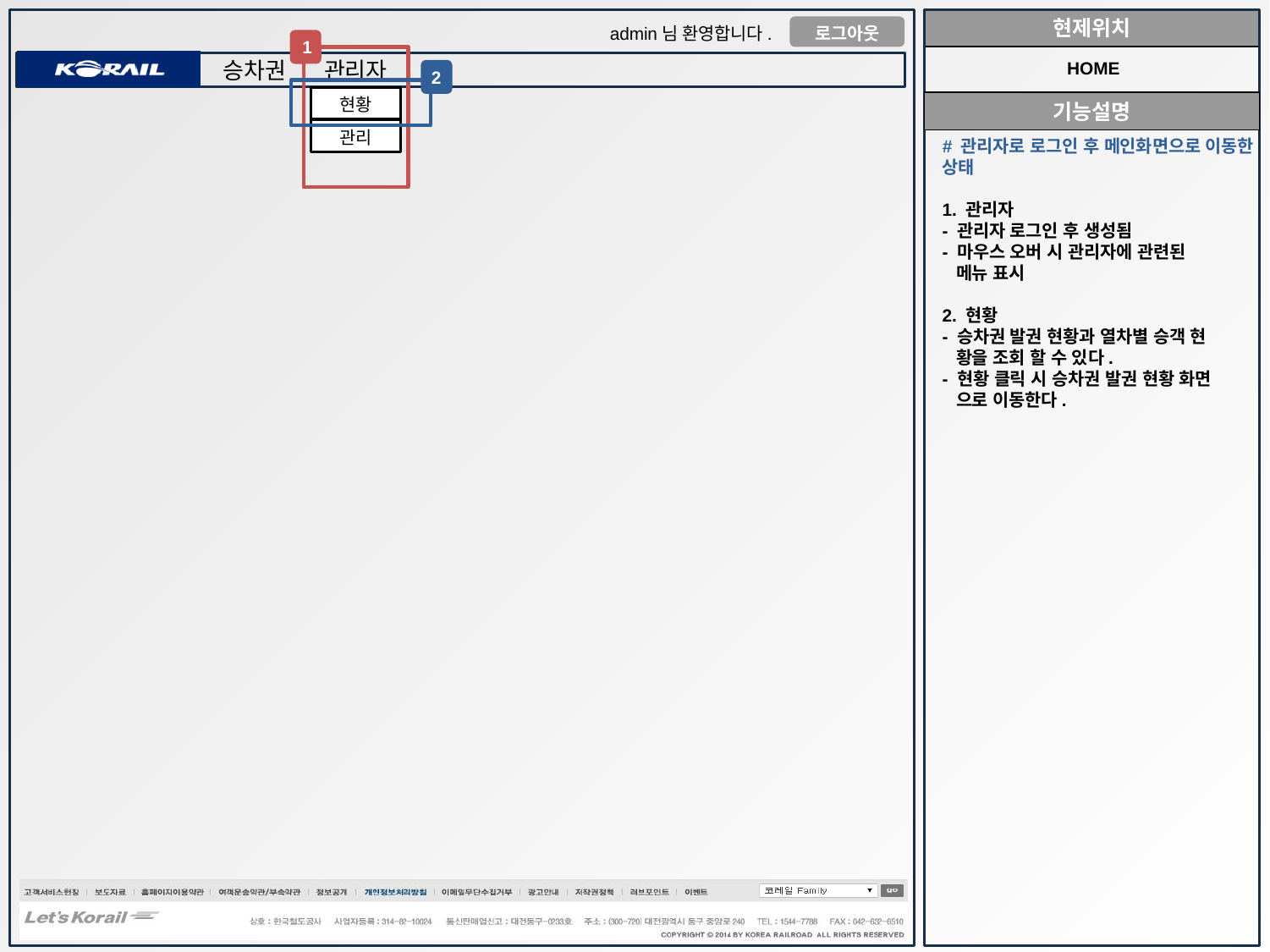

1

HOME

2

현황
관리
# 관리자로 로그인 후 메인화면으로 이동한 상태

1. 관리자
- 관리자 로그인 후 생성됨
- 마우스 오버 시 관리자에 관련된
  메뉴 표시

2. 현황
- 승차권 발권 현황과 열차별 승객 현
  황을 조회 할 수 있다.
- 현황 클릭 시 승차권 발권 현황 화면
  으로 이동한다.